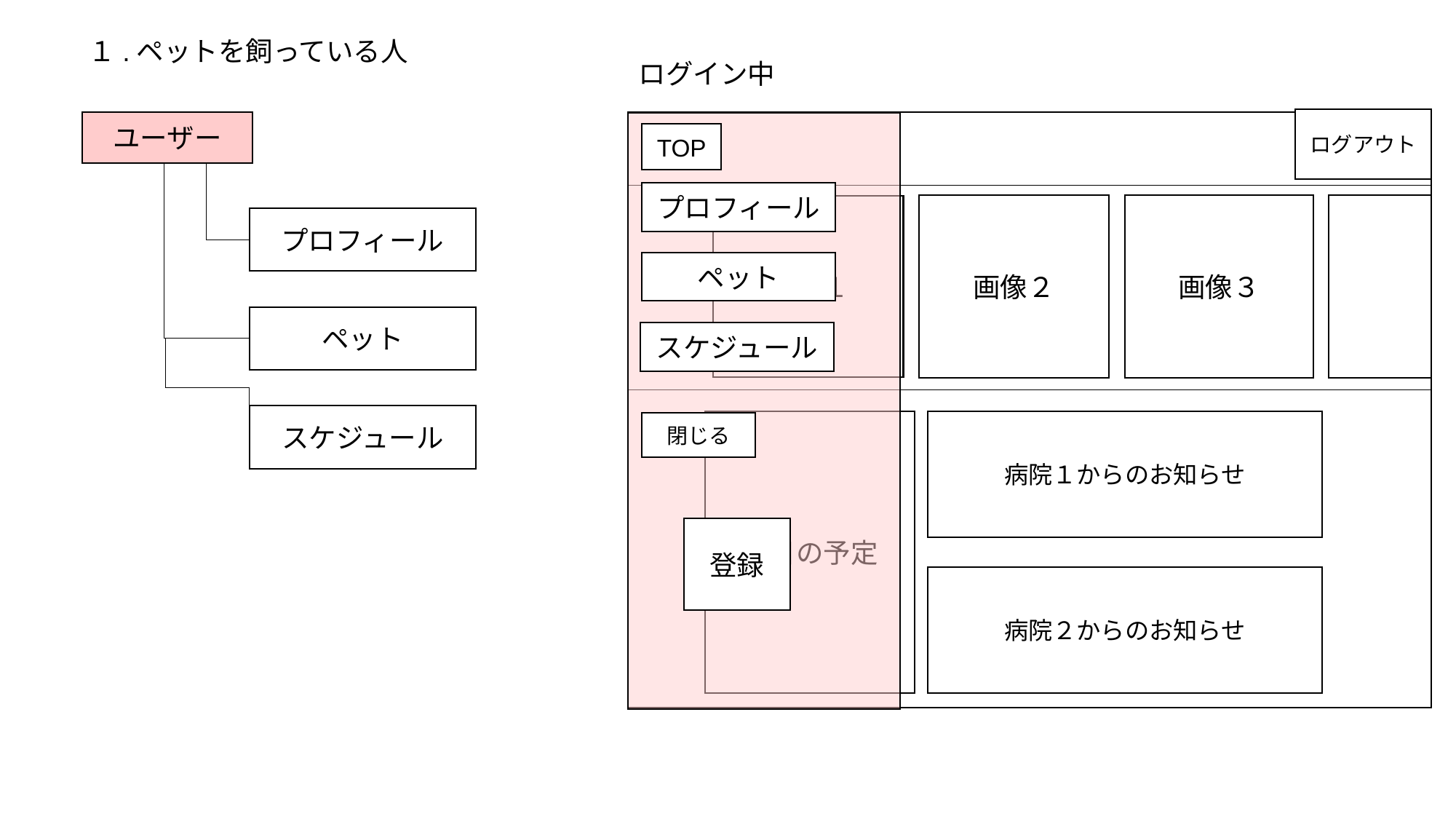

１.ペットを飼っている人
ログイン中
ログアウト
ユーザー

TOP
プロフィール

画像２
画像３

画像１
プロフィール
ペット
ペット
スケジュール
スケジュール
今日の予定
病院１からのお知らせ
閉じる
登録
病院２からのお知らせ